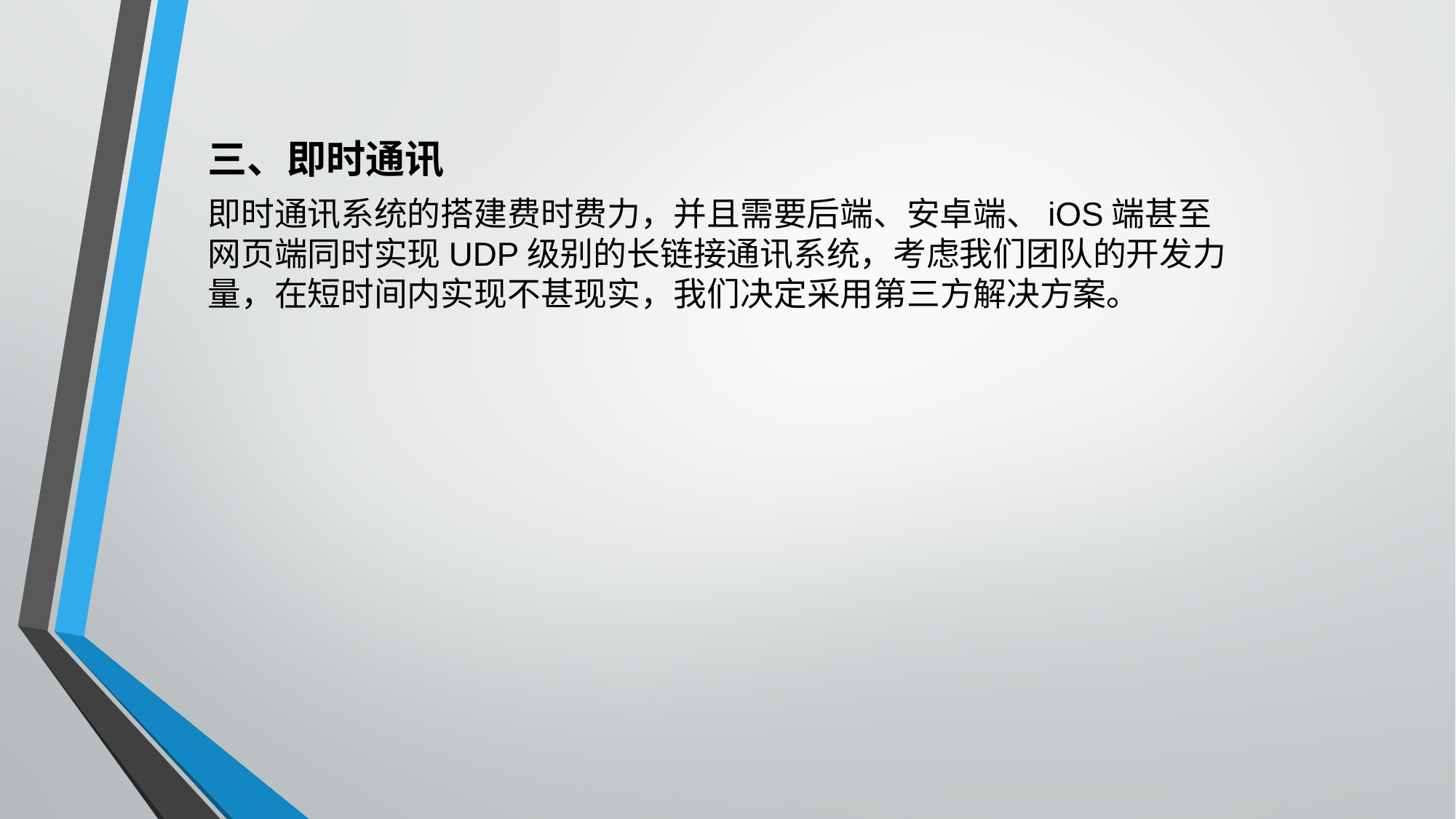

三、即时通讯
即时通讯系统的搭建费时费力，并且需要后端、安卓端、iOS端甚至网页端同时实现UDP级别的长链接通讯系统，考虑我们团队的开发力量，在短时间内实现不甚现实，我们决定采用第三方解决方案。